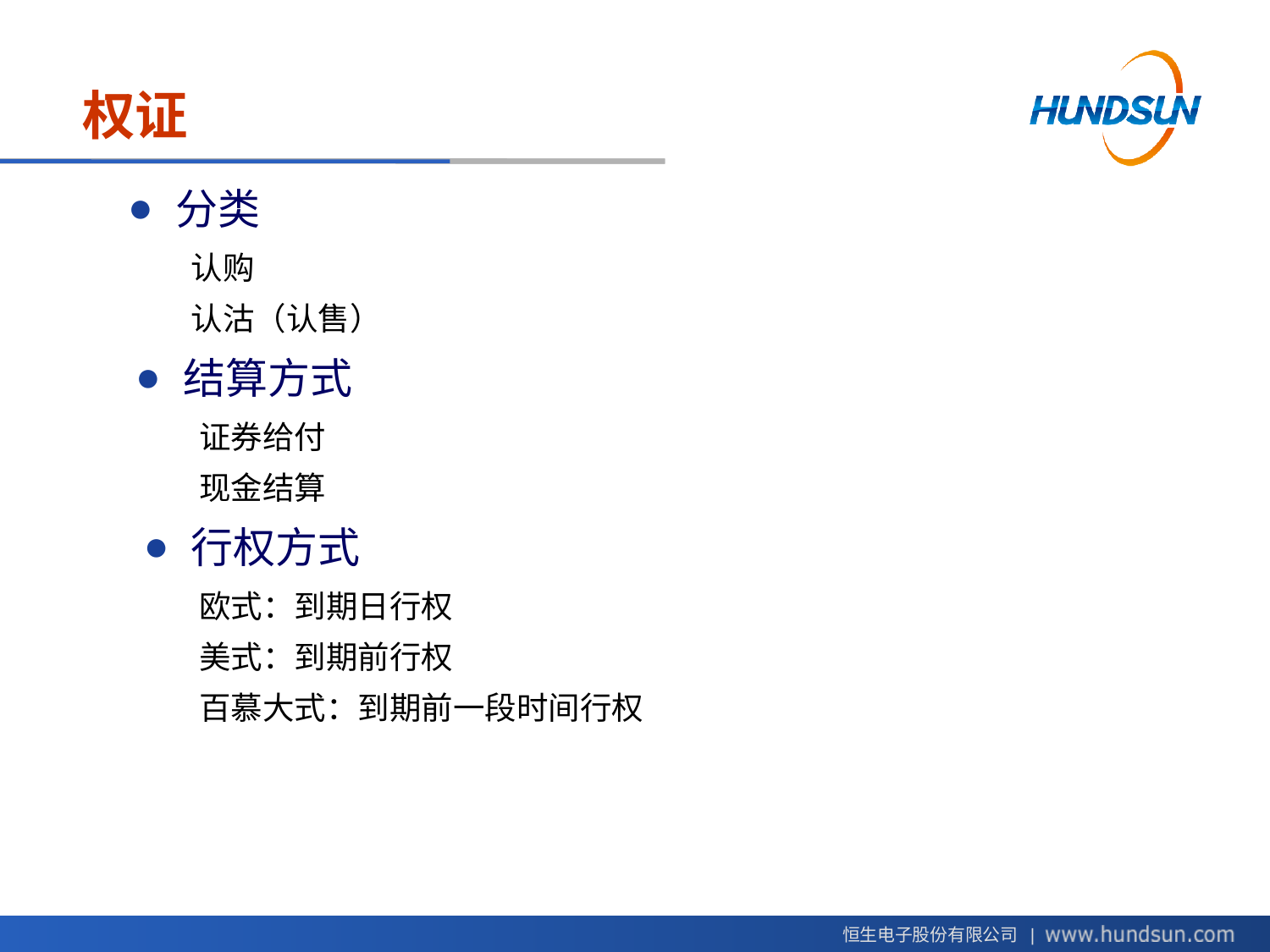

# 权证
分类
认购
认沽（认售）
结算方式
证券给付
现金结算
行权方式
欧式：到期日行权
美式：到期前行权
百慕大式：到期前一段时间行权